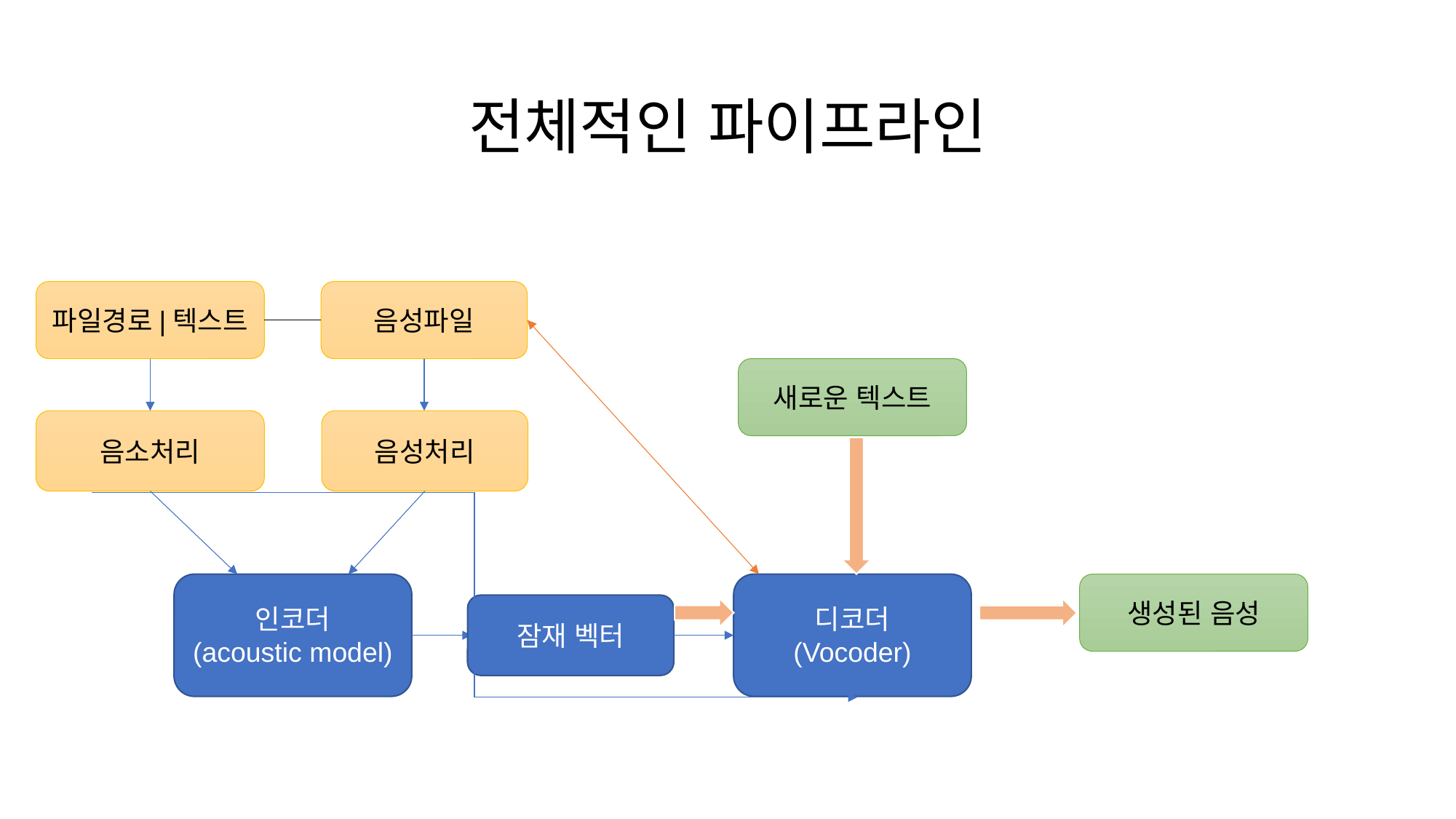

# 전체적인 파이프라인
파일경로|텍스트
음성파일
새로운 텍스트
음소처리
음성처리

생성된 음성
인코더
(acoustic model)
디코더
(Vocoder)

잠재 벡터